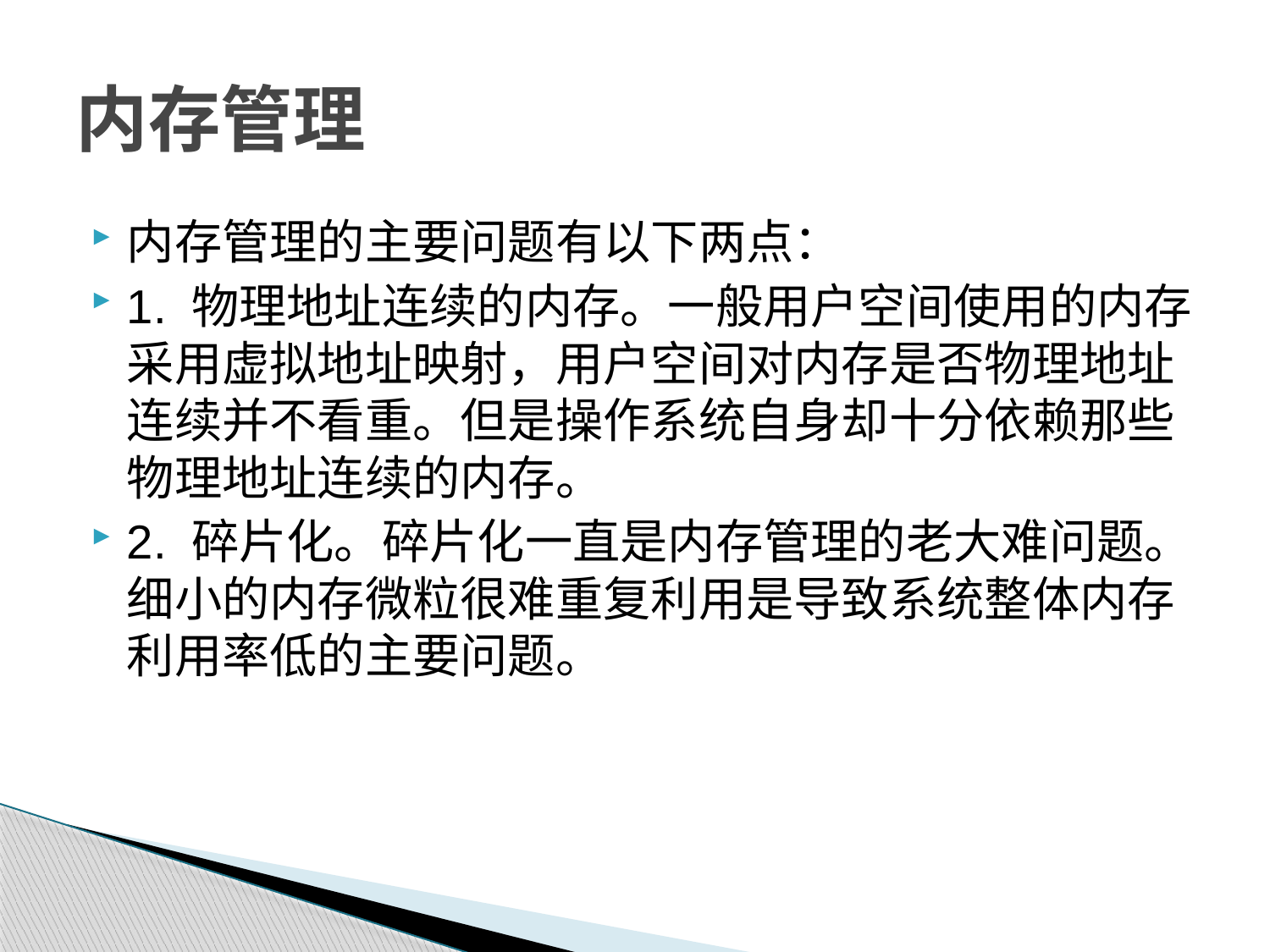

# 内存管理
内存管理的主要问题有以下两点：
1. 物理地址连续的内存。一般用户空间使用的内存采用虚拟地址映射，用户空间对内存是否物理地址连续并不看重。但是操作系统自身却十分依赖那些物理地址连续的内存。
2. 碎片化。碎片化一直是内存管理的老大难问题。细小的内存微粒很难重复利用是导致系统整体内存利用率低的主要问题。